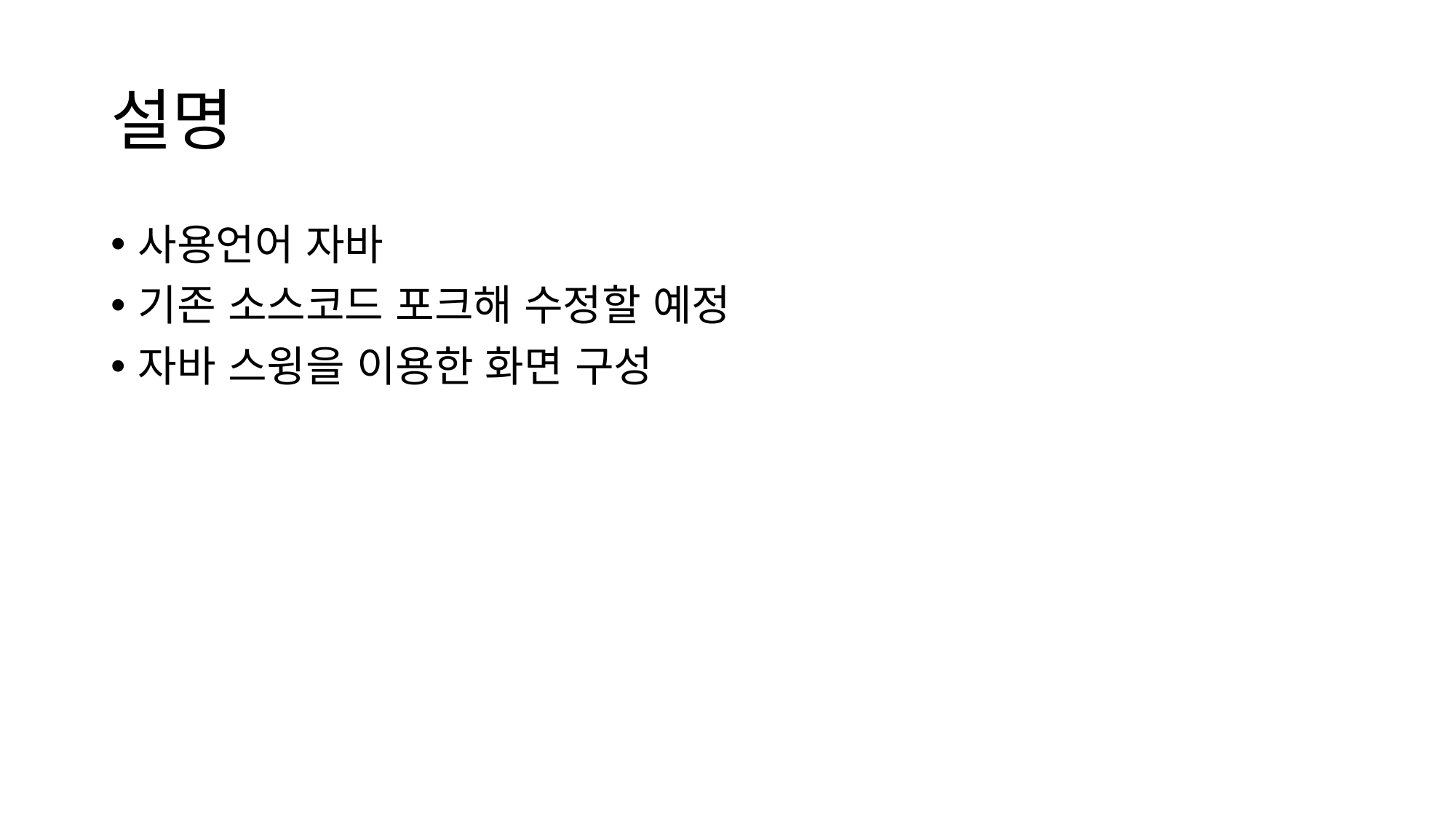

# 설명
사용언어 자바
기존 소스코드 포크해 수정할 예정
자바 스윙을 이용한 화면 구성